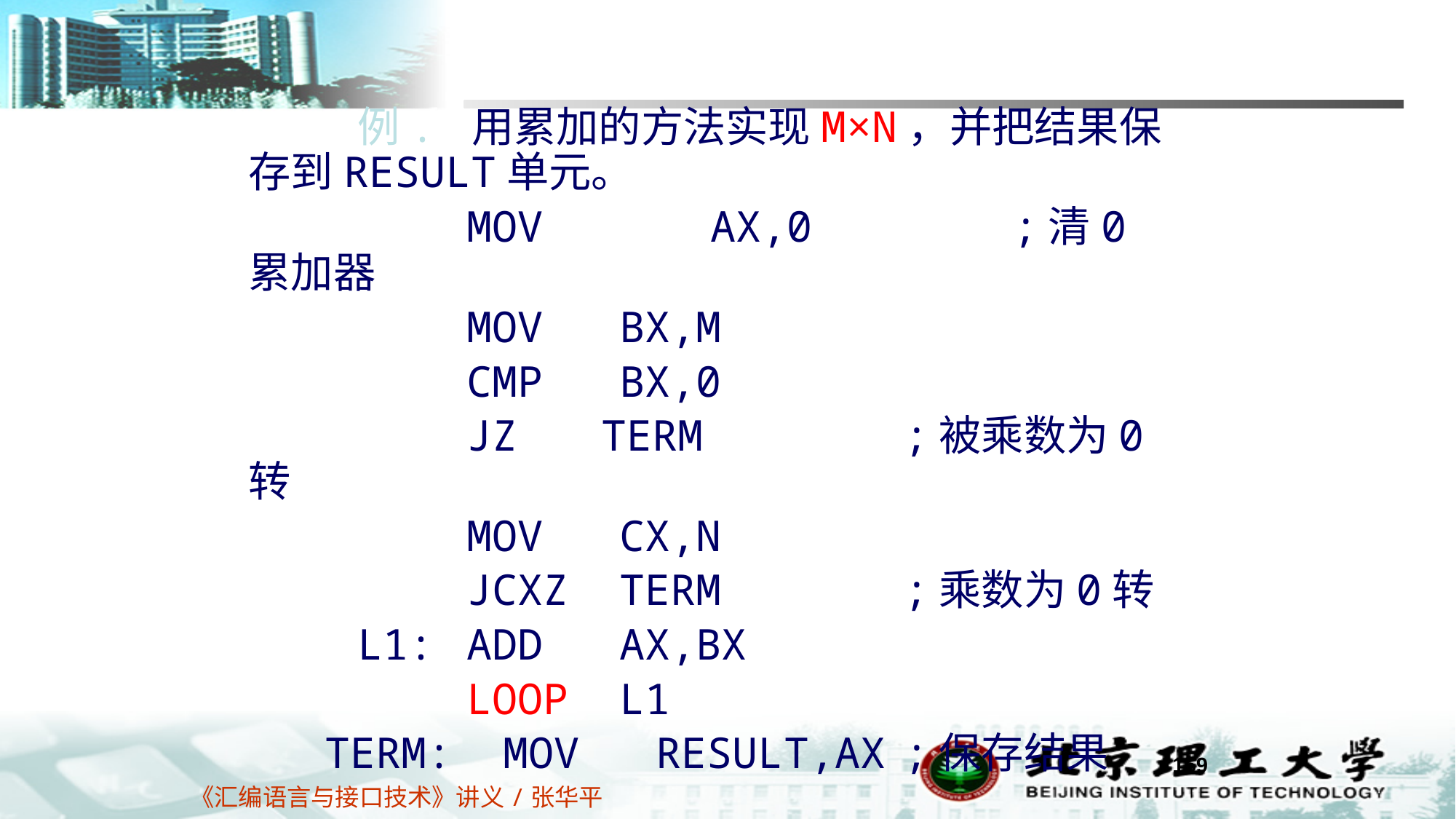

例. 用累加的方法实现M×N，并把结果保存到RESULT单元。
		MOV  	 AX,0		;清0累加器
		MOV   BX,M
		CMP   BX,0
		JZ	 TERM		;被乘数为0转
		MOV   CX,N
		JCXZ  TERM		;乘数为0转
	L1:	ADD   AX,BX
		LOOP  L1
   TERM:  MOV   RESULT,AX	;保存结果
159